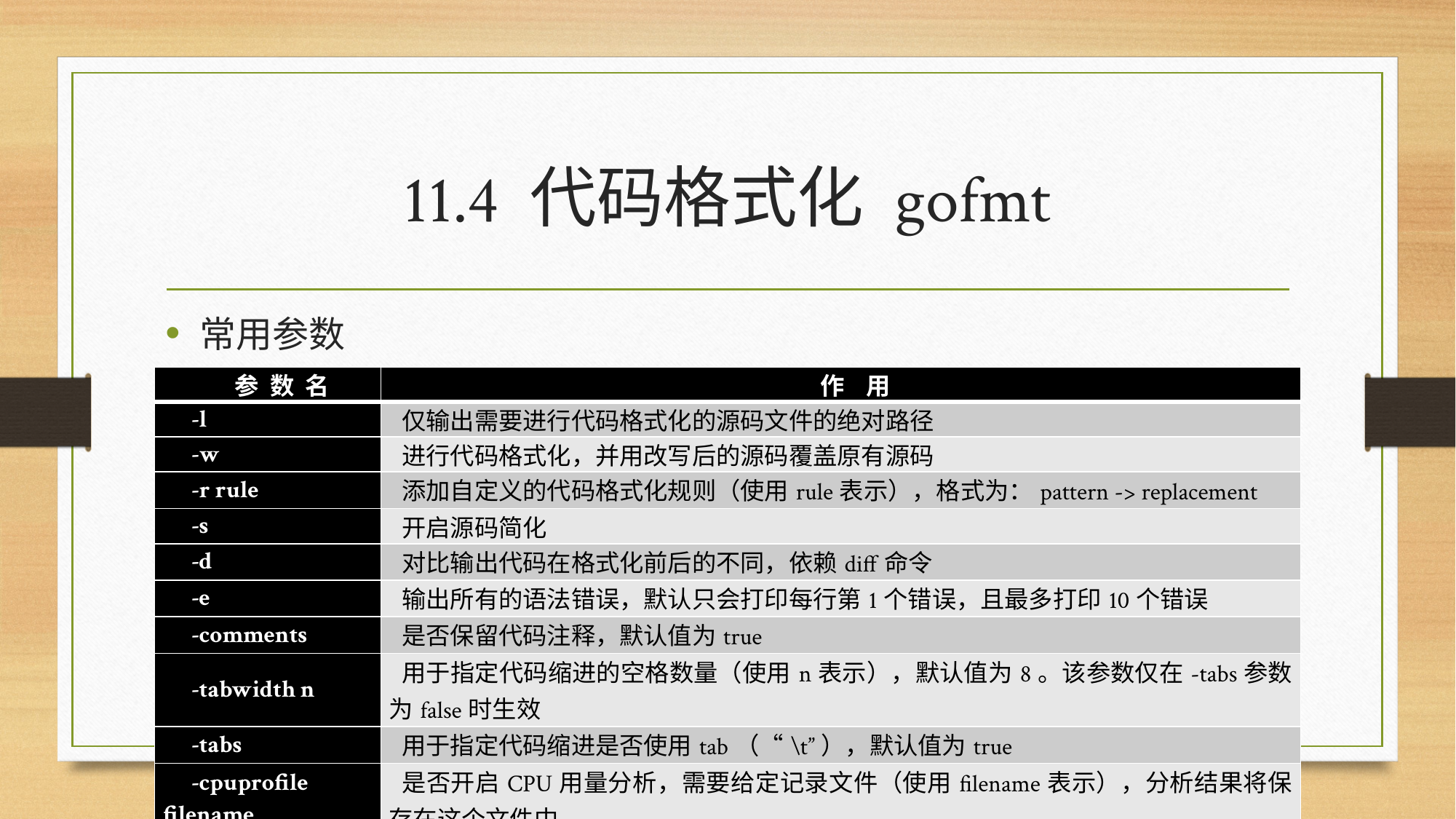

# 11.4 代码格式化 gofmt
常用参数
| 参 数 名 | 作 用 |
| --- | --- |
| -l | 仅输出需要进行代码格式化的源码文件的绝对路径 |
| -w | 进行代码格式化，并用改写后的源码覆盖原有源码 |
| -r rule | 添加自定义的代码格式化规则（使用rule表示），格式为：pattern -> replacement |
| -s | 开启源码简化 |
| -d | 对比输出代码在格式化前后的不同，依赖diff命令 |
| -e | 输出所有的语法错误，默认只会打印每行第1个错误，且最多打印10个错误 |
| -comments | 是否保留代码注释，默认值为true |
| -tabwidth n | 用于指定代码缩进的空格数量（使用n表示），默认值为8。该参数仅在-tabs参数为false时生效 |
| -tabs | 用于指定代码缩进是否使用tab（“\t”），默认值为true |
| -cpuprofile filename | 是否开启CPU用量分析，需要给定记录文件（使用filename表示），分析结果将保存在这个文件中 |